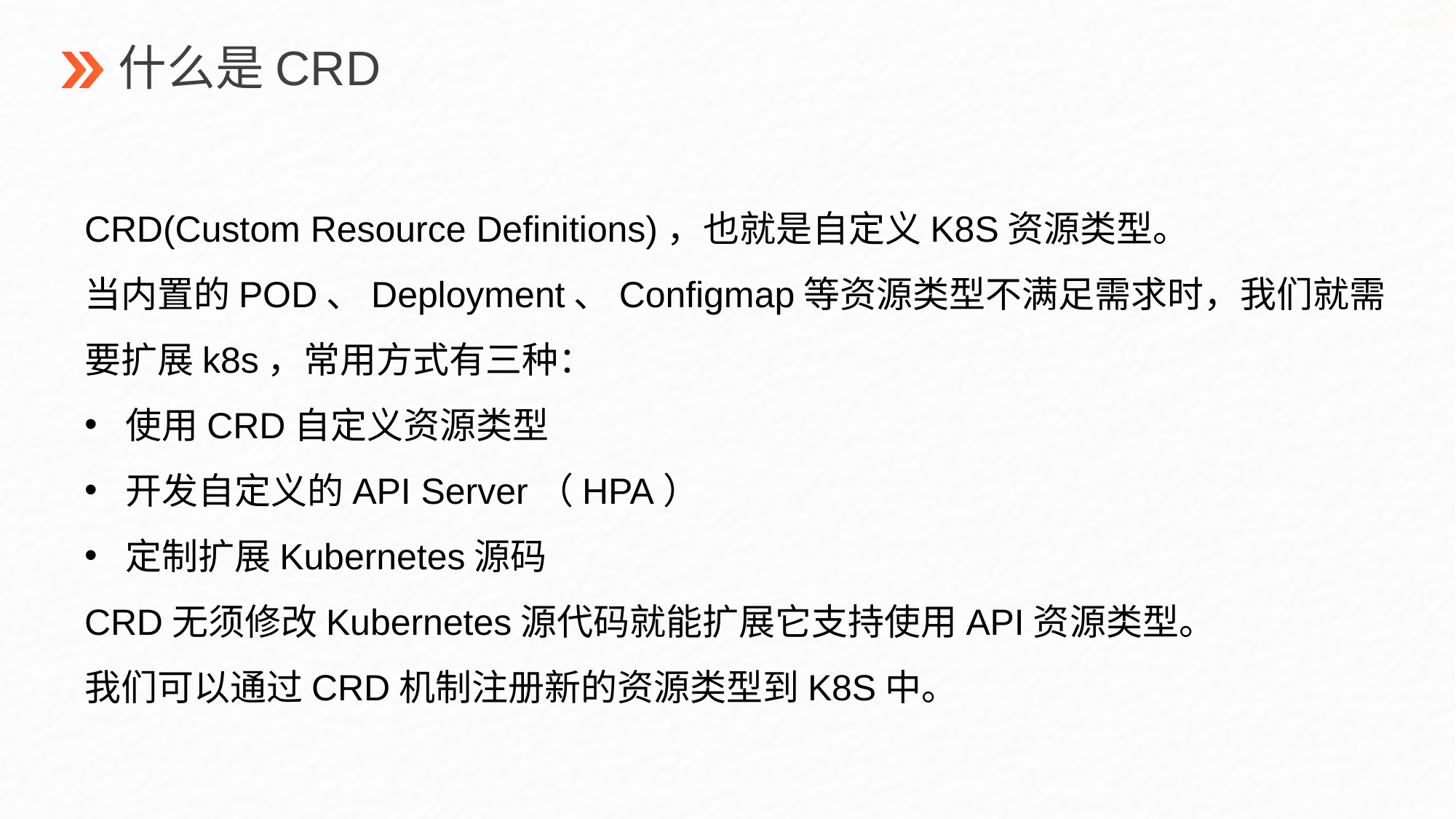

什么是CRD

CRD(Custom Resource Definitions)，也就是自定义K8S资源类型。
当内置的POD、Deployment、Configmap等资源类型不满足需求时，我们就需要扩展k8s，常用方式有三种：
使用CRD自定义资源类型
开发自定义的API Server（HPA）
定制扩展Kubernetes源码
CRD无须修改Kubernetes源代码就能扩展它支持使用API资源类型。
我们可以通过CRD机制注册新的资源类型到K8S中。